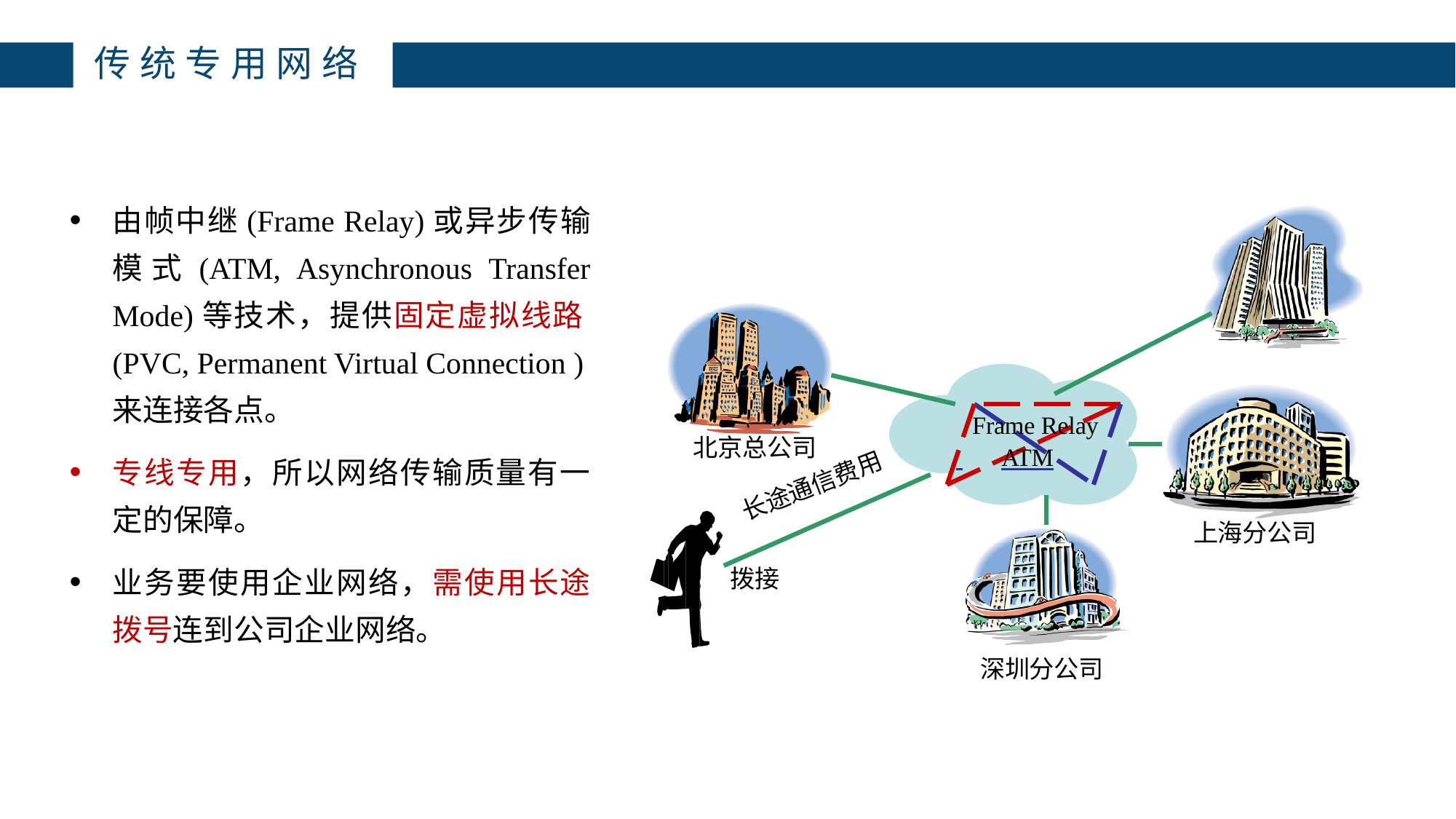

# 传统专用网络

由帧中继(Frame Relay)或异步传输模式(ATM, Asynchronous Transfer Mode)等技术，提供固定虚拟线路(PVC, Permanent Virtual Connection )来连接各点。
专线专用，所以网络传输质量有一定的保障。
业务要使用企业网络，需使用长途拨号连到公司企业网络。

Frame Relay
 	ATM

北京总公司

长途通信费用

上海分公司

拨接
深圳分公司